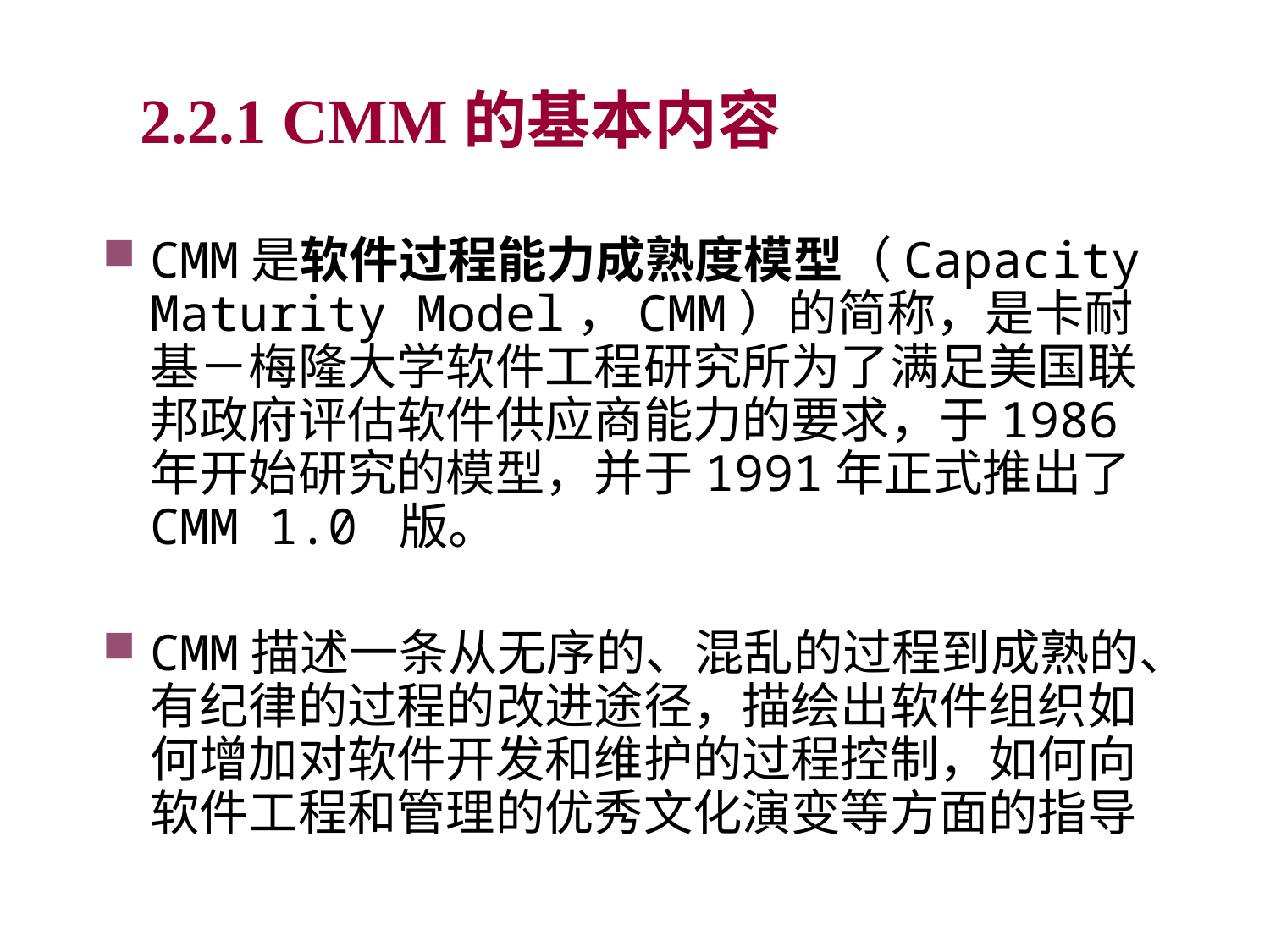

2.2.1 CMM的基本内容
CMM是软件过程能力成熟度模型（Capacity Maturity Model，CMM）的简称，是卡耐基－梅隆大学软件工程研究所为了满足美国联邦政府评估软件供应商能力的要求，于1986年开始研究的模型，并于1991年正式推出了CMM 1.0 版。

CMM描述一条从无序的、混乱的过程到成熟的、有纪律的过程的改进途径，描绘出软件组织如何增加对软件开发和维护的过程控制，如何向软件工程和管理的优秀文化演变等方面的指导